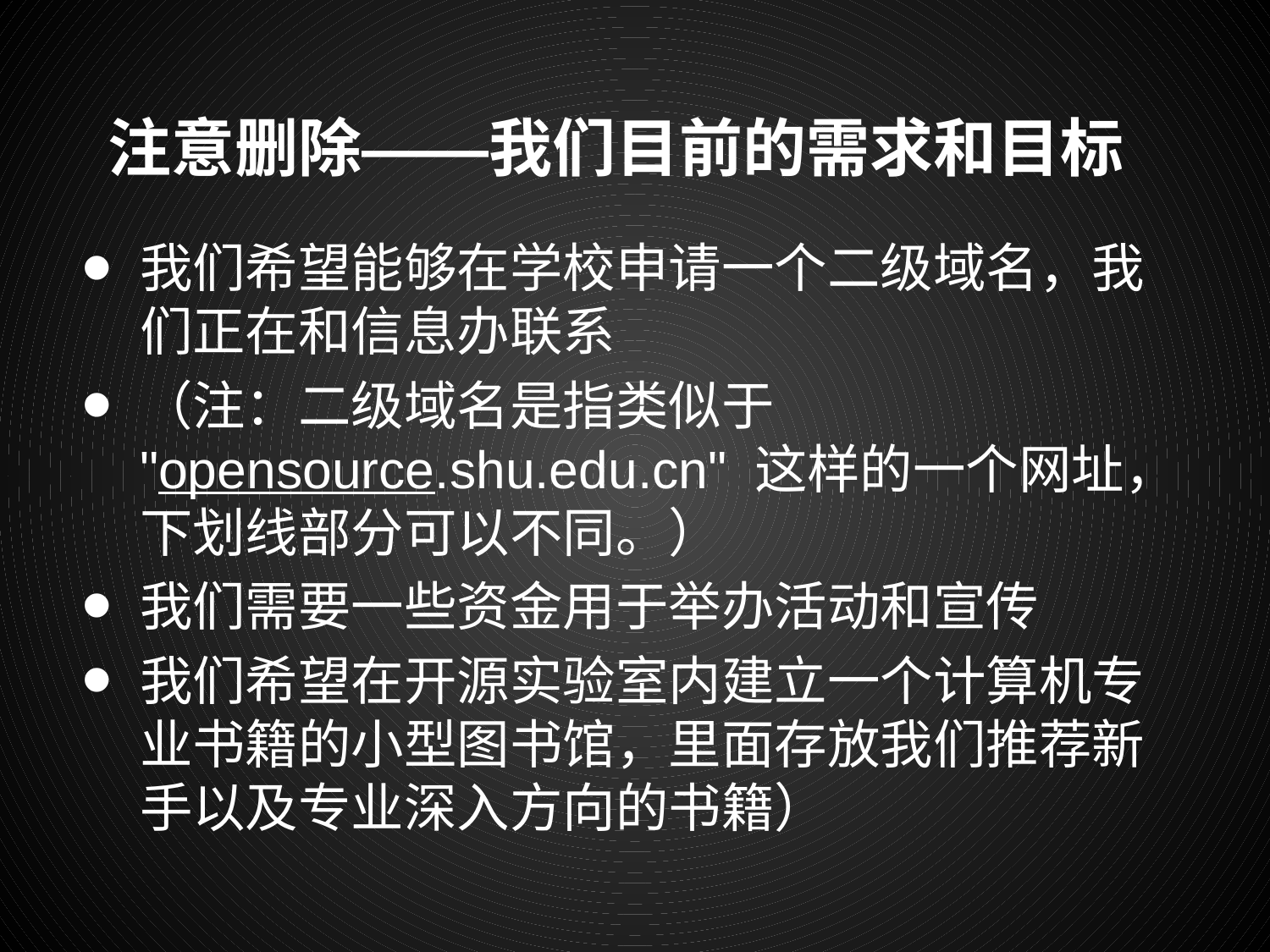

# 注意删除——我们目前的需求和目标
我们希望能够在学校申请一个二级域名，我们正在和信息办联系
（注：二级域名是指类似于 "opensource.shu.edu.cn" 这样的一个网址，下划线部分可以不同。）
我们需要一些资金用于举办活动和宣传
我们希望在开源实验室内建立一个计算机专业书籍的小型图书馆，里面存放我们推荐新手以及专业深入方向的书籍）